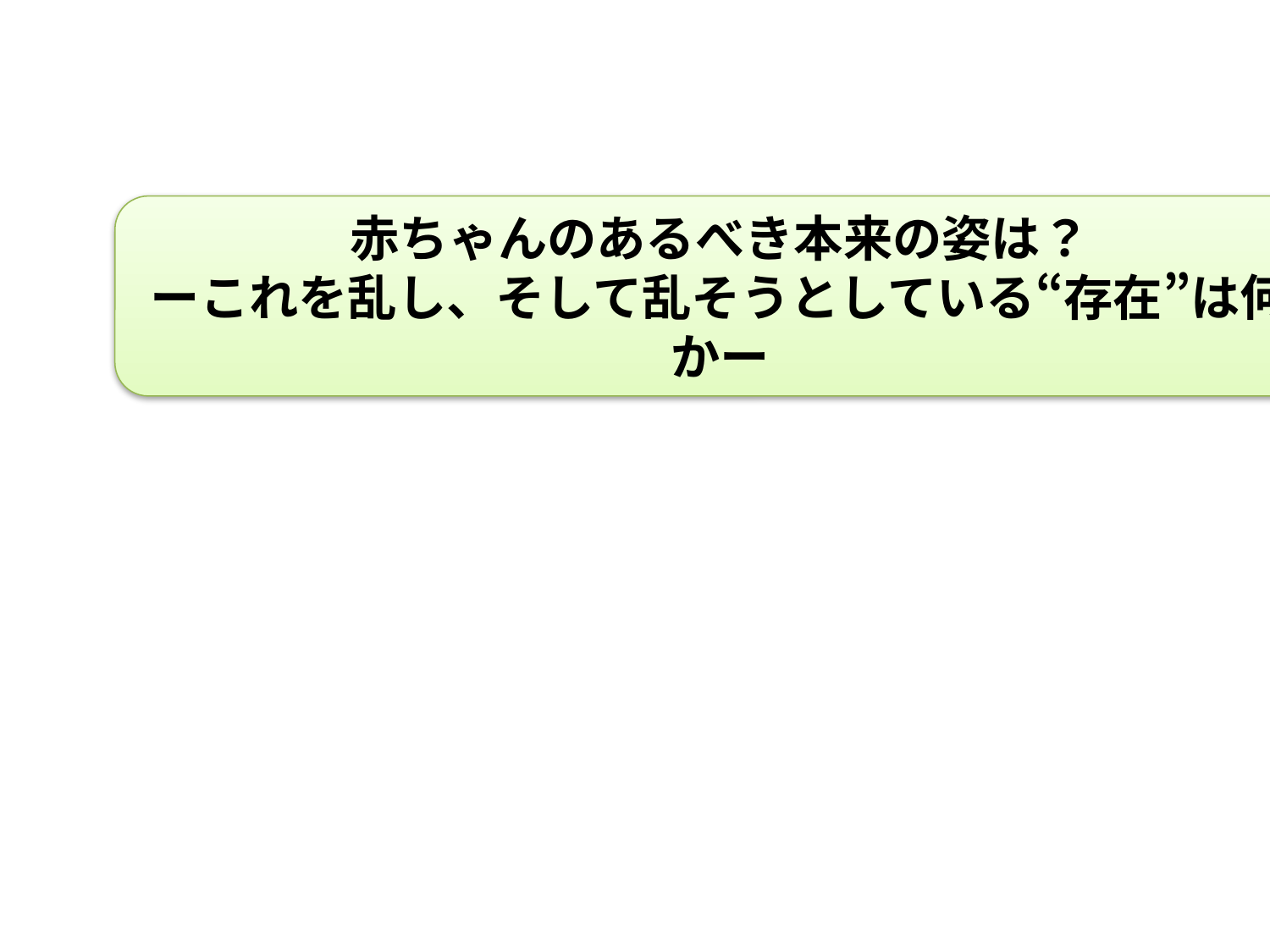

赤ちゃんのあるべき本来の姿は？
ーこれを乱し、そして乱そうとしている“存在”は何かー